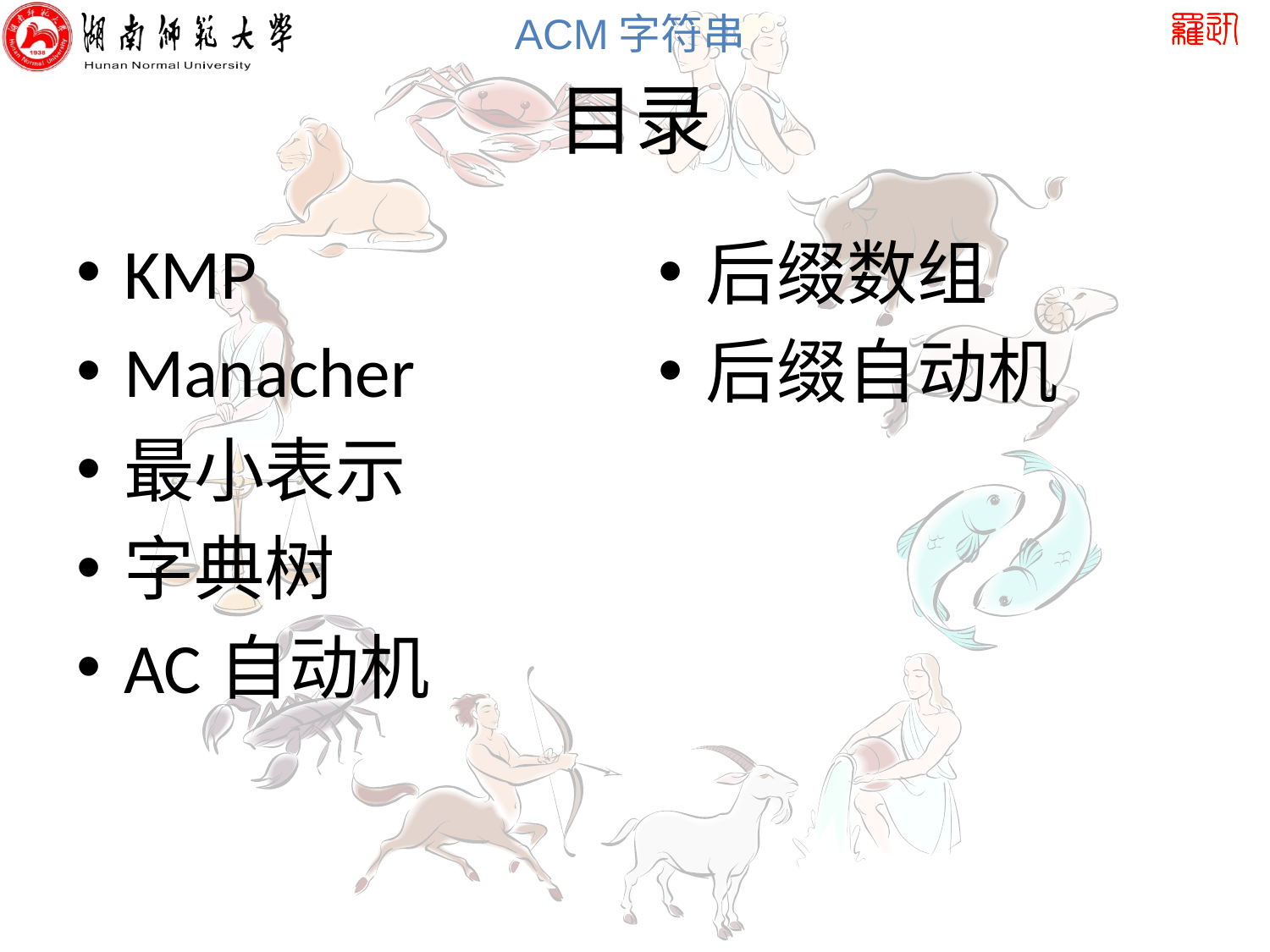

# 目录
KMP
Manacher
最小表示
字典树
AC自动机
后缀数组
后缀自动机